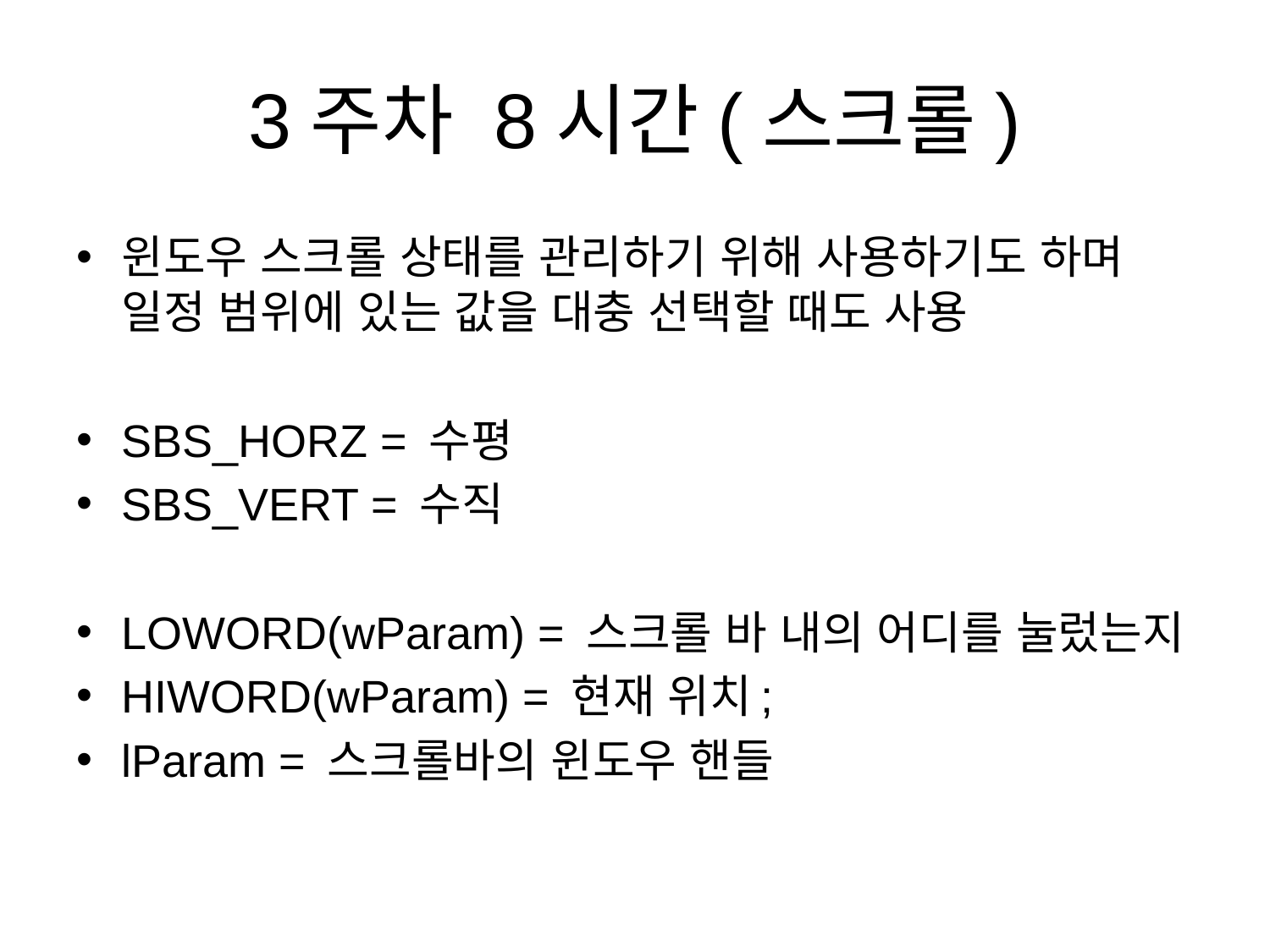

# 3주차 8시간(스크롤)
윈도우 스크롤 상태를 관리하기 위해 사용하기도 하며 일정 범위에 있는 값을 대충 선택할 때도 사용

SBS_HORZ = 수평
SBS_VERT = 수직

LOWORD(wParam) = 스크롤 바 내의 어디를 눌렀는지
HIWORD(wParam) = 현재 위치;
lParam = 스크롤바의 윈도우 핸들